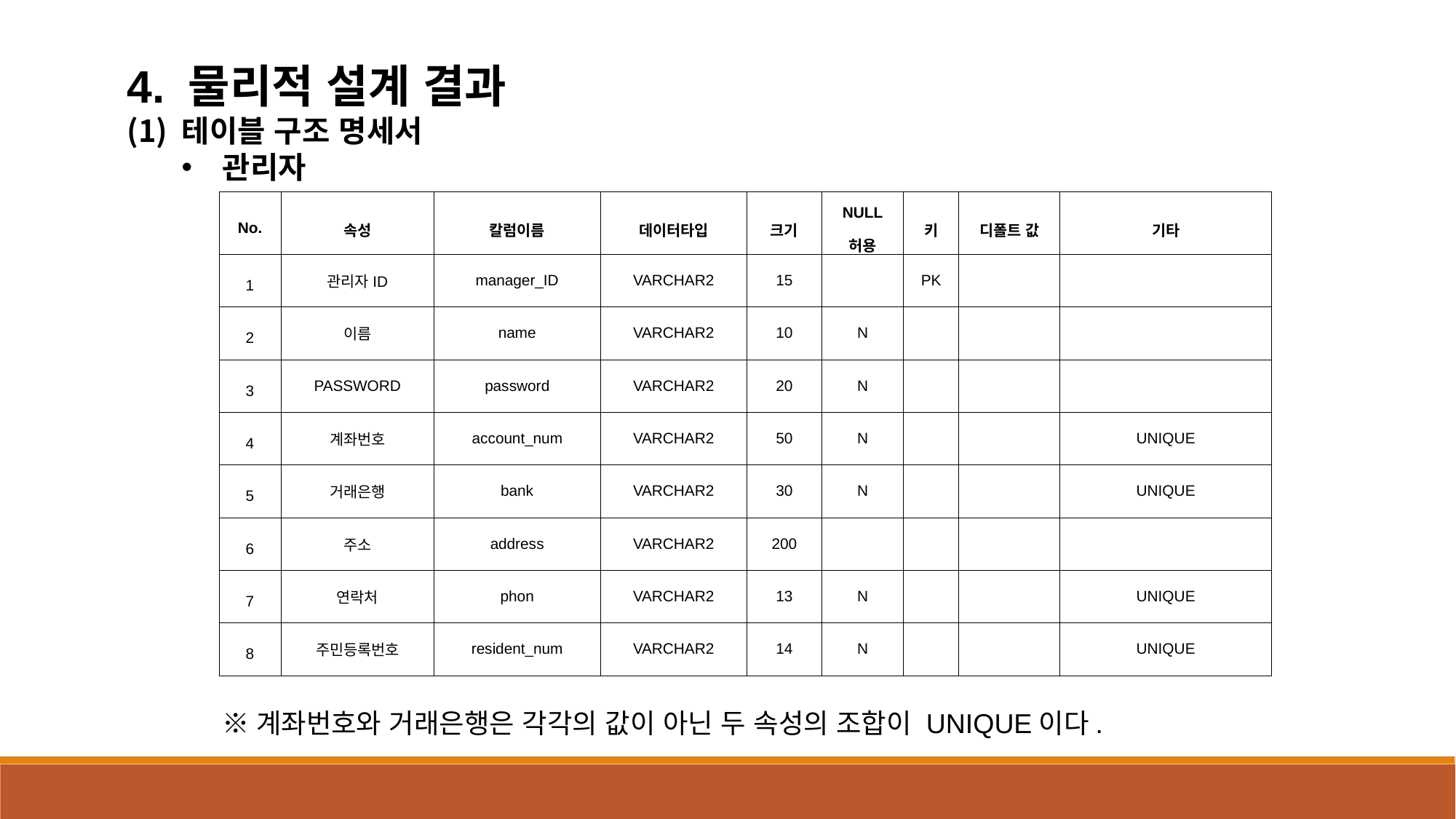

4. 물리적 설계 결과
테이블 구조 명세서
관리자
| No. | 속성 | 칼럼이름 | 데이터타입 | 크기 | NULL 허용 | 키 | 디폴트 값 | 기타 |
| --- | --- | --- | --- | --- | --- | --- | --- | --- |
| 1 | 관리자ID | manager\_ID | VARCHAR2 | 15 |  | PK |  |  |
| 2 | 이름 | name | VARCHAR2 | 10 | N |  |  |  |
| 3 | PASSWORD | password | VARCHAR2 | 20 | N |  |  |  |
| 4 | 계좌번호 | account\_num | VARCHAR2 | 50 | N |  |  | UNIQUE |
| 5 | 거래은행 | bank | VARCHAR2 | 30 | N |  |  | UNIQUE |
| 6 | 주소 | address | VARCHAR2 | 200 |  |  |  |  |
| 7 | 연락처 | phon | VARCHAR2 | 13 | N |  |  | UNIQUE |
| 8 | 주민등록번호 | resident\_num | VARCHAR2 | 14 | N |  |  | UNIQUE |

※계좌번호와 거래은행은 각각의 값이 아닌 두 속성의 조합이 UNIQUE이다.